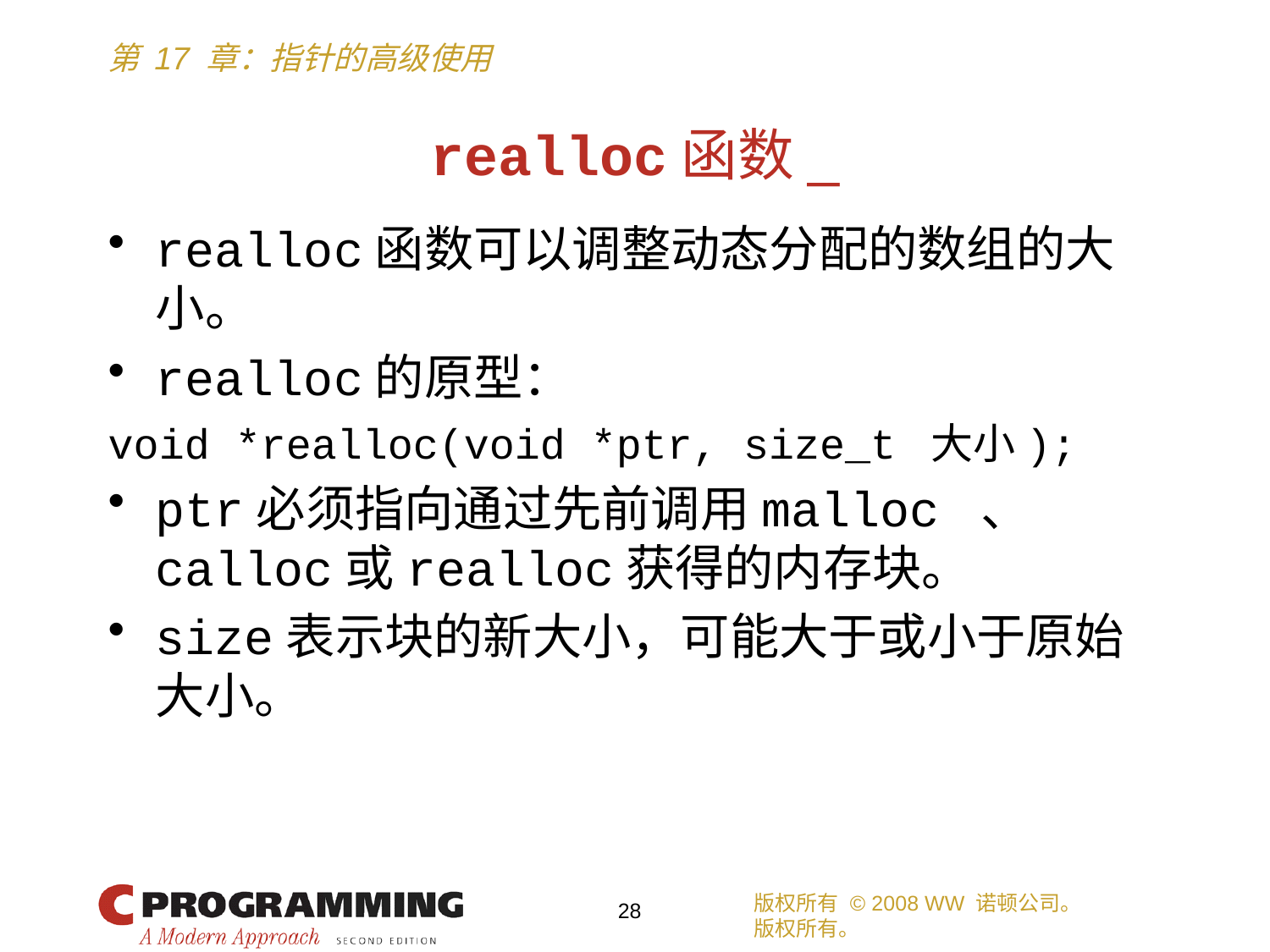

# realloc函数_
realloc函数可以调整动态分配的数组的大小。
realloc的原型：
void *realloc(void *ptr, size_t 大小);
ptr必须指向通过先前调用malloc 、 calloc或realloc获得的内存块。
size表示块的新大小，可能大于或小于原始大小。
版权所有 © 2008 WW 诺顿公司。
版权所有。
28